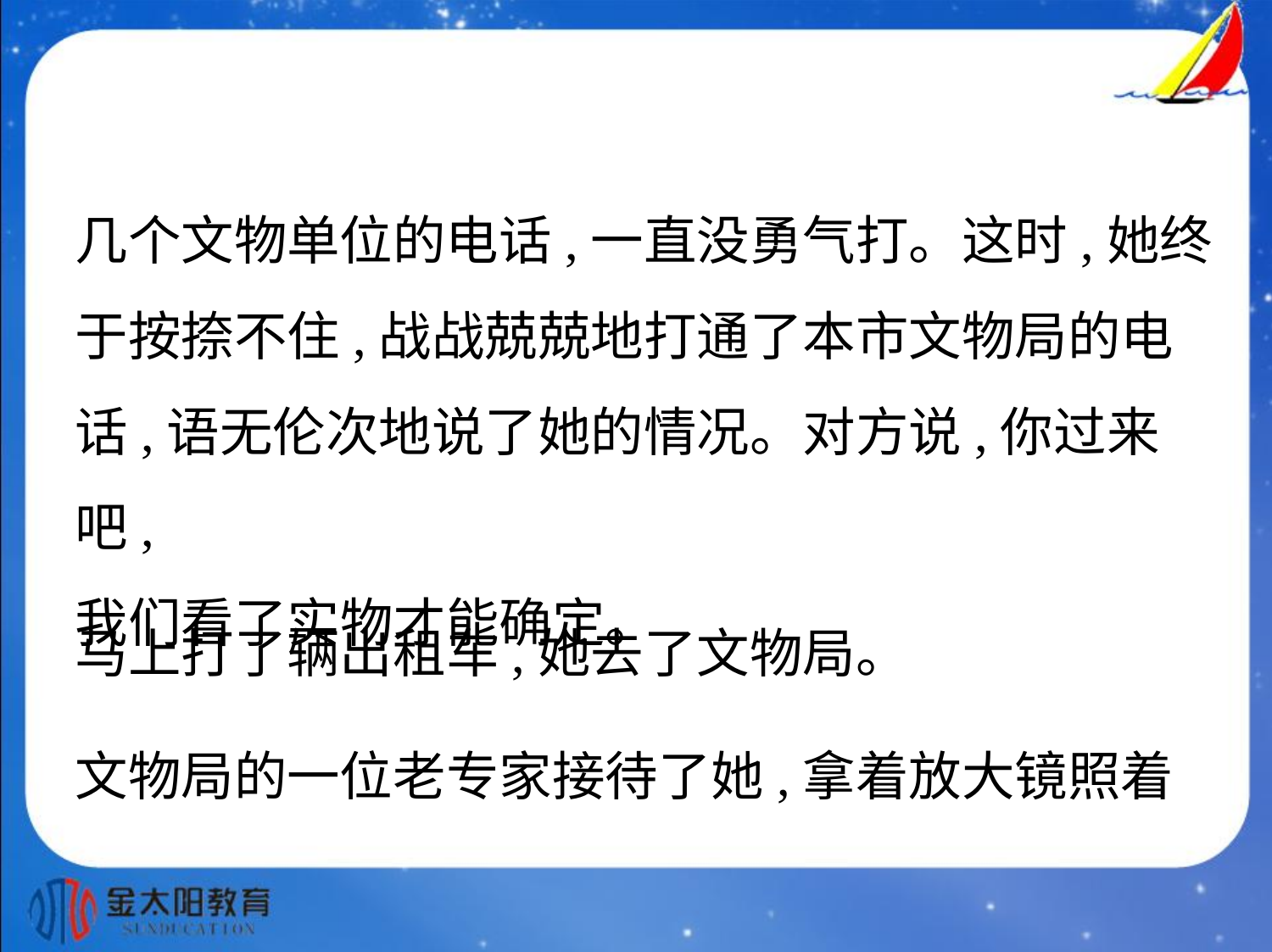

几个文物单位的电话,一直没勇气打。这时,她终
于按捺不住,战战兢兢地打通了本市文物局的电
话,语无伦次地说了她的情况。对方说,你过来吧,
我们看了实物才能确定。
马上打了辆出租车,她去了文物局。
文物局的一位老专家接待了她,拿着放大镜照着